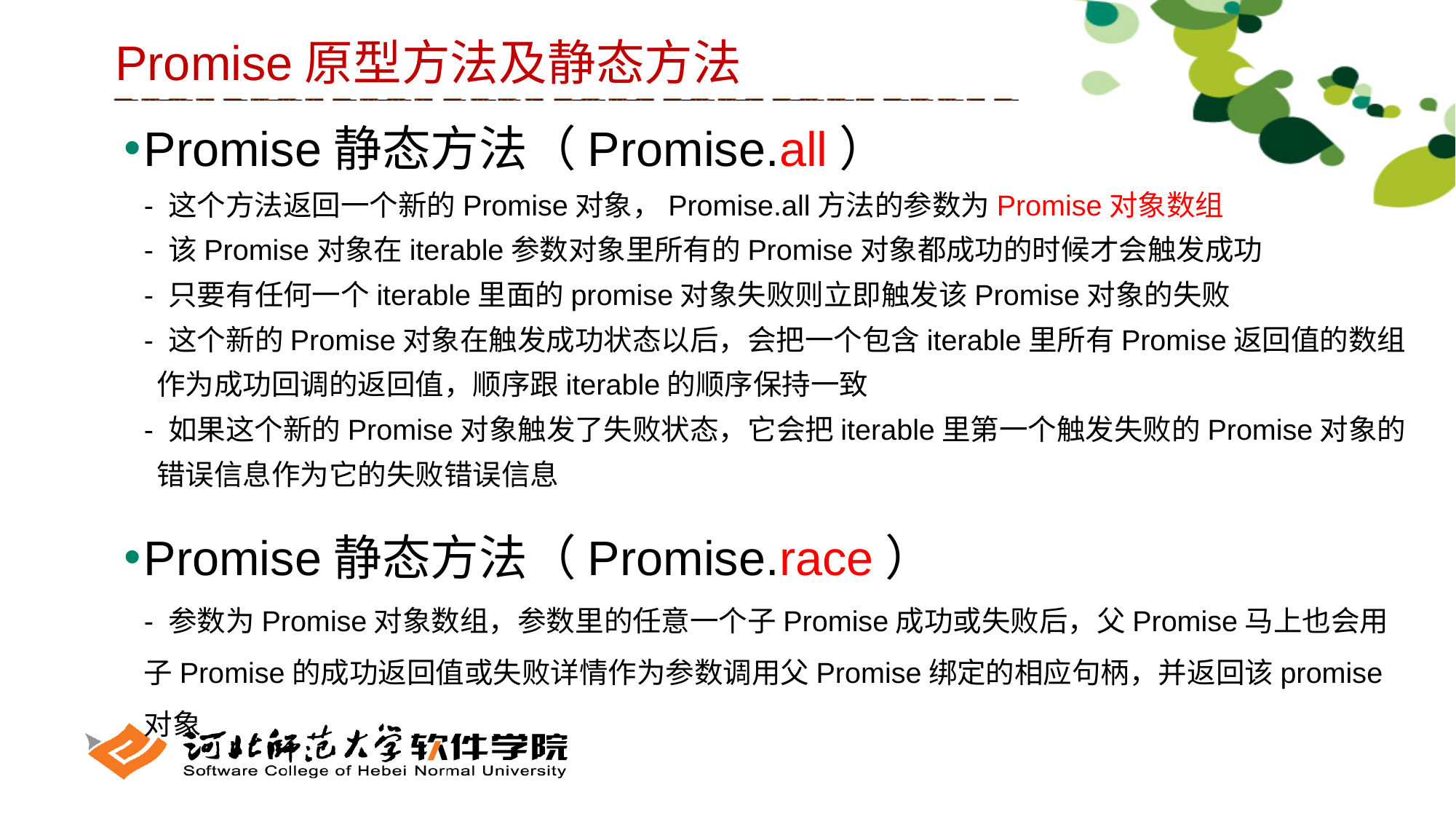

Promise原型方法及静态方法
Promise静态方法（Promise.all）
- 这个方法返回一个新的Promise对象，Promise.all方法的参数为Promise对象数组
- 该Promise对象在iterable参数对象里所有的Promise对象都成功的时候才会触发成功
- 只要有任何一个iterable里面的promise对象失败则立即触发该Promise对象的失败
- 这个新的Promise对象在触发成功状态以后，会把一个包含iterable里所有Promise返回值的数组
  作为成功回调的返回值，顺序跟iterable的顺序保持一致
- 如果这个新的Promise对象触发了失败状态，它会把iterable里第一个触发失败的Promise对象的
  错误信息作为它的失败错误信息
Promise静态方法（Promise.race）
- 参数为Promise对象数组，参数里的任意一个子Promise成功或失败后，父Promise马上也会用子Promise的成功返回值或失败详情作为参数调用父Promise绑定的相应句柄，并返回该promise对象